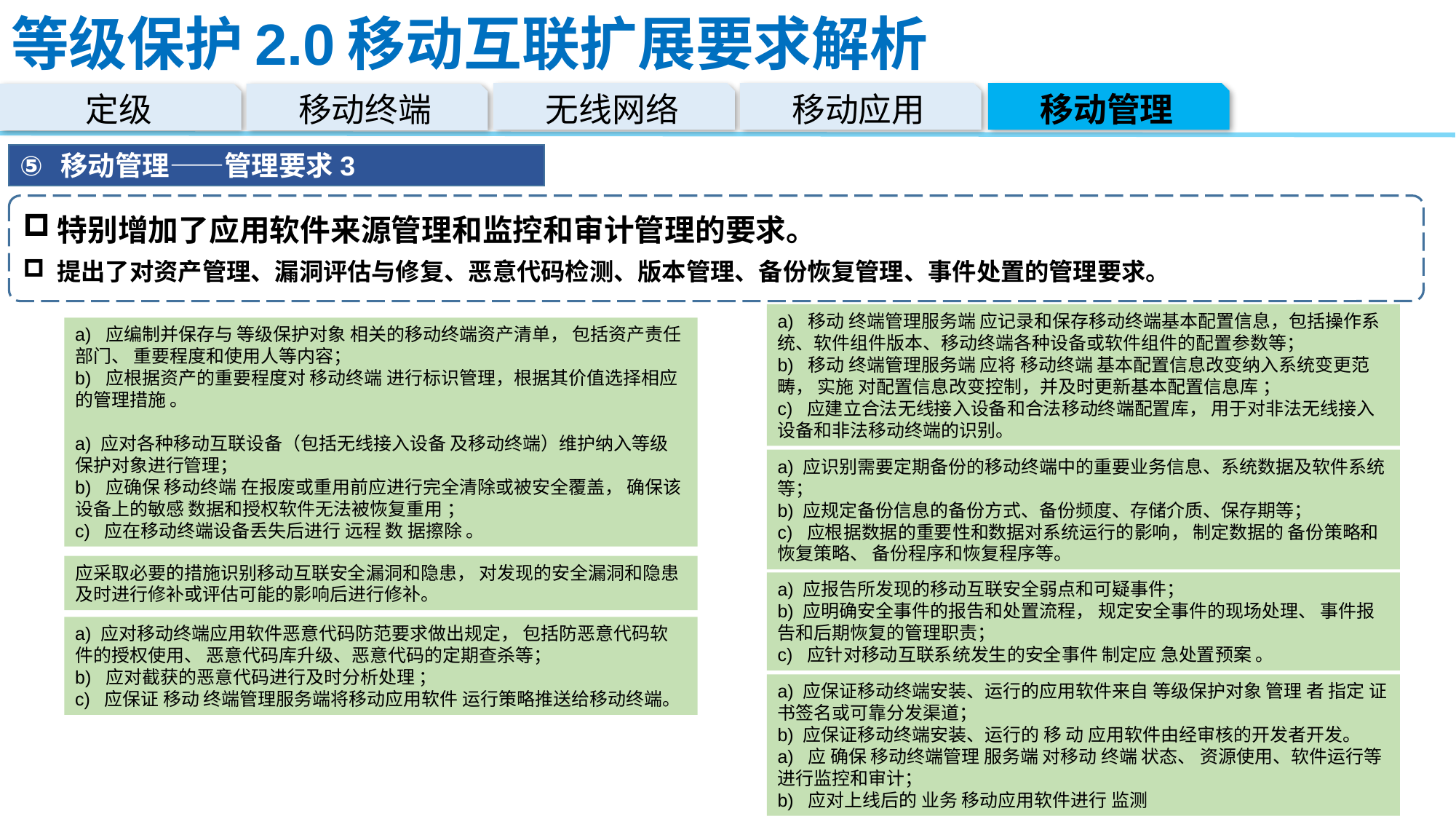

# 等级保护2.0移动互联扩展要求解析
无线网络
移动应用
移动管理
定级
移动终端
移动管理——管理要求3
特别增加了应用软件来源管理和监控和审计管理的要求。
提出了对资产管理、漏洞评估与修复、恶意代码检测、版本管理、备份恢复管理、事件处置的管理要求。
a)  移动 终端管理服务端 应记录和保存移动终端基本配置信息，包括操作系统、软件组件版本、移动终端各种设备或软件组件的配置参数等；
b)  移动 终端管理服务端 应将 移动终端 基本配置信息改变纳入系统变更范畴， 实施 对配置信息改变控制，并及时更新基本配置信息库 ；
c)  应建立合法无线接入设备和合法移动终端配置库， 用于对非法无线接入设备和非法移动终端的识别。
a)  应编制并保存与 等级保护对象 相关的移动终端资产清单， 包括资产责任部门、 重要程度和使用人等内容；
b)  应根据资产的重要程度对 移动终端 进行标识管理，根据其价值选择相应的管理措施 。

a) 应对各种移动互联设备（包括无线接入设备 及移动终端）维护纳入等级保护对象进行管理；
b)  应确保 移动终端 在报废或重用前应进行完全清除或被安全覆盖， 确保该设备上的敏感 数据和授权软件无法被恢复重用 ；
c)  应在移动终端设备丢失后进行 远程 数 据擦除 。
a) 应识别需要定期备份的移动终端中的重要业务信息、系统数据及软件系统等；
b) 应规定备份信息的备份方式、备份频度、存储介质、保存期等；
c)  应根据数据的重要性和数据对系统运行的影响， 制定数据的 备份策略和恢复策略、 备份程序和恢复程序等。
应采取必要的措施识别移动互联安全漏洞和隐患， 对发现的安全漏洞和隐患及时进行修补或评估可能的影响后进行修补。
a) 应报告所发现的移动互联安全弱点和可疑事件；
b) 应明确安全事件的报告和处置流程， 规定安全事件的现场处理、 事件报告和后期恢复的管理职责；
c)  应针对移动互联系统发生的安全事件 制定应 急处置预案 。
a) 应对移动终端应用软件恶意代码防范要求做出规定， 包括防恶意代码软件的授权使用、 恶意代码库升级、恶意代码的定期查杀等；
b)  应对截获的恶意代码进行及时分析处理 ；
c)  应保证 移动 终端管理服务端将移动应用软件 运行策略推送给移动终端。
a) 应保证移动终端安装、运行的应用软件来自 等级保护对象 管理 者 指定 证书签名或可靠分发渠道；
b) 应保证移动终端安装、运行的 移 动 应用软件由经审核的开发者开发。
a)  应 确保 移动终端管理 服务端 对移动 终端 状态、 资源使用、软件运行等进行监控和审计；
b)  应对上线后的 业务 移动应用软件进行 监测